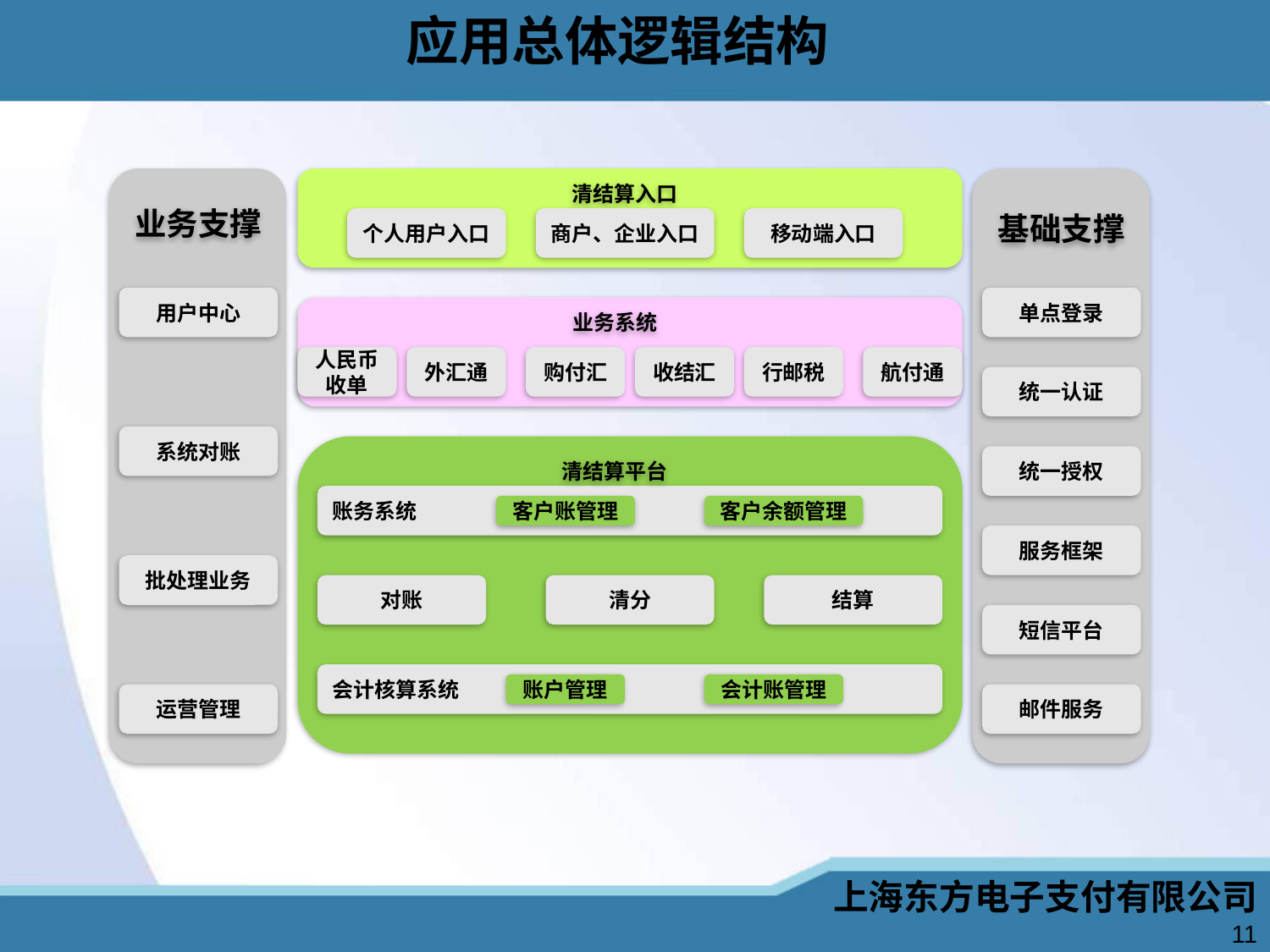

# 应用总体逻辑结构

清结算入口

业务支撑
基础支撑
个人用户入口
商户、企业入口
移动端入口
用户中心
单点登录

业务系统
人民币收单
外汇通
购付汇
收结汇
行邮税
航付通
统一认证
系统对账

清结算平台
统一授权
账务系统
客户账管理
客户余额管理
服务框架
批处理业务
对账
清分
结算
短信平台
会计核算系统
账户管理
会计账管理
运营管理
邮件服务
上海东方电子支付有限公司

11